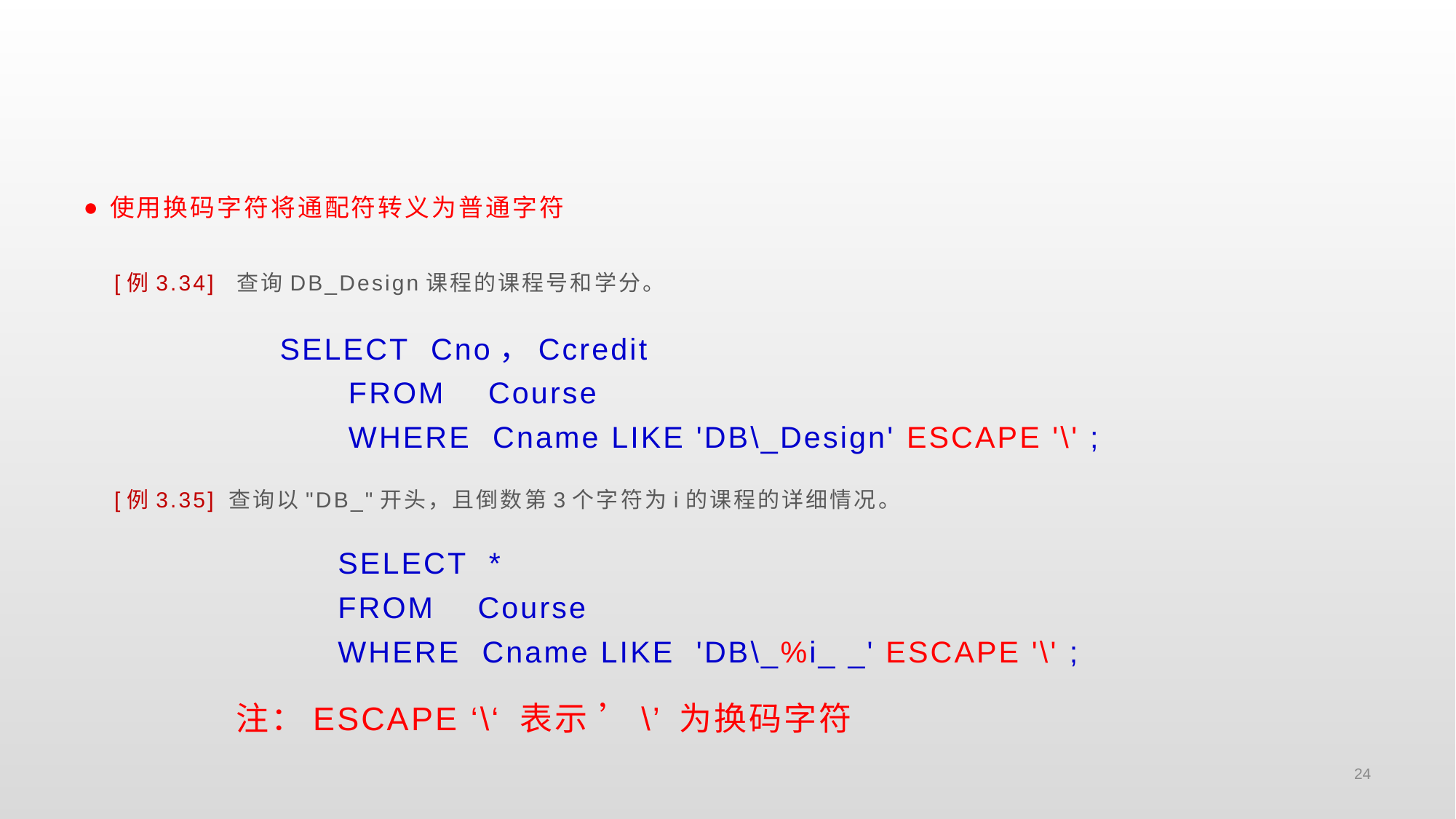

#
使用换码字符将通配符转义为普通字符

[例3.34]  查询DB_Design课程的课程号和学分。

                    SELECT  Cno，Ccredit
                      FROM    Course
                      WHERE  Cname LIKE 'DB\_Design' ESCAPE '\' ;

[例3.35] 查询以"DB_"开头，且倒数第3个字符为i的课程的详细情况。

                     SELECT  *
                     FROM    Course
                     WHERE  Cname LIKE  'DB\_%i_ _' ESCAPE '\' ;

            注：ESCAPE ‘\‘ 表示 ’\’ 为换码字符
24